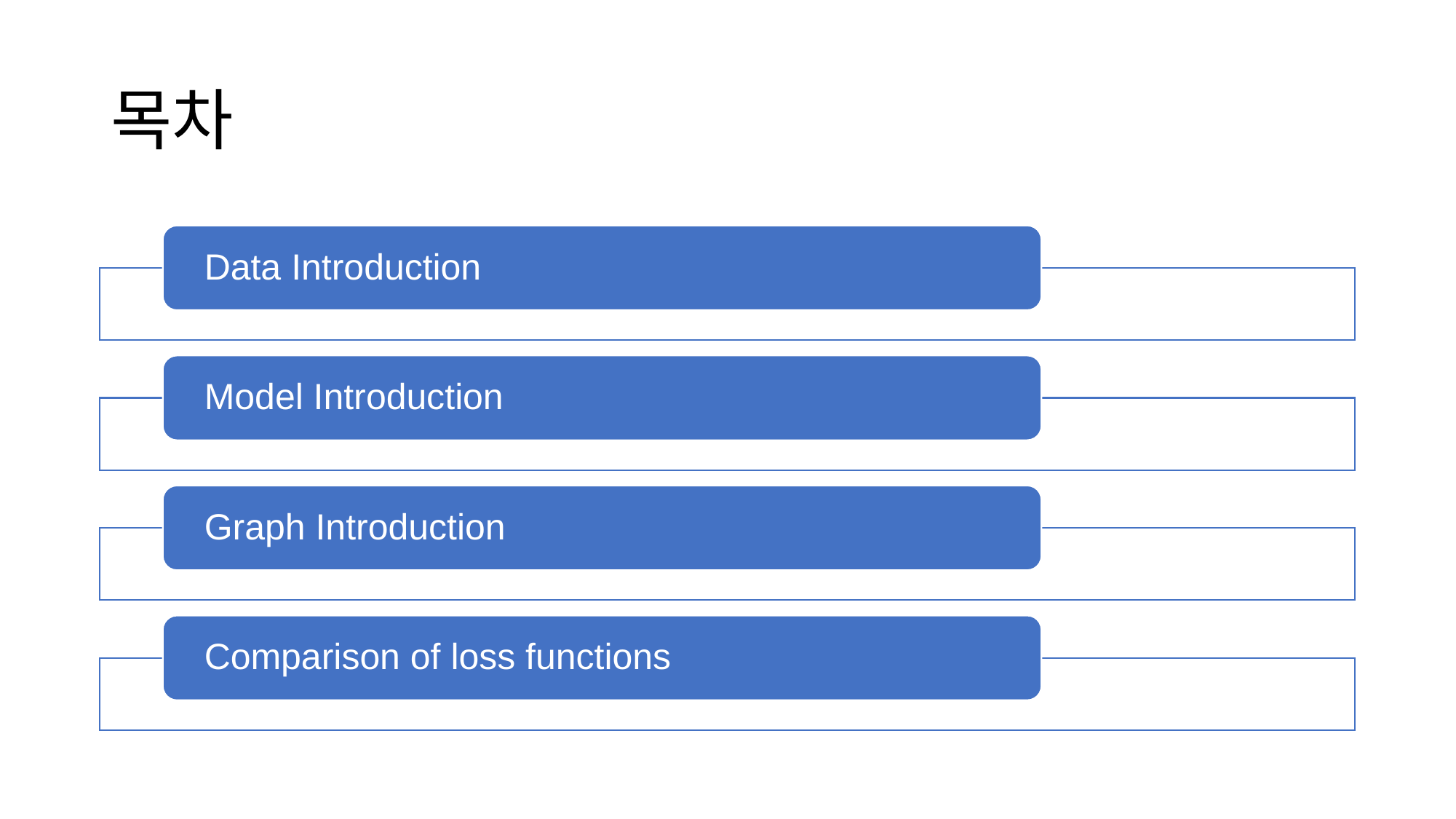

# 목차
Data Introduction
Model Introduction
Graph Introduction
Comparison of loss functions